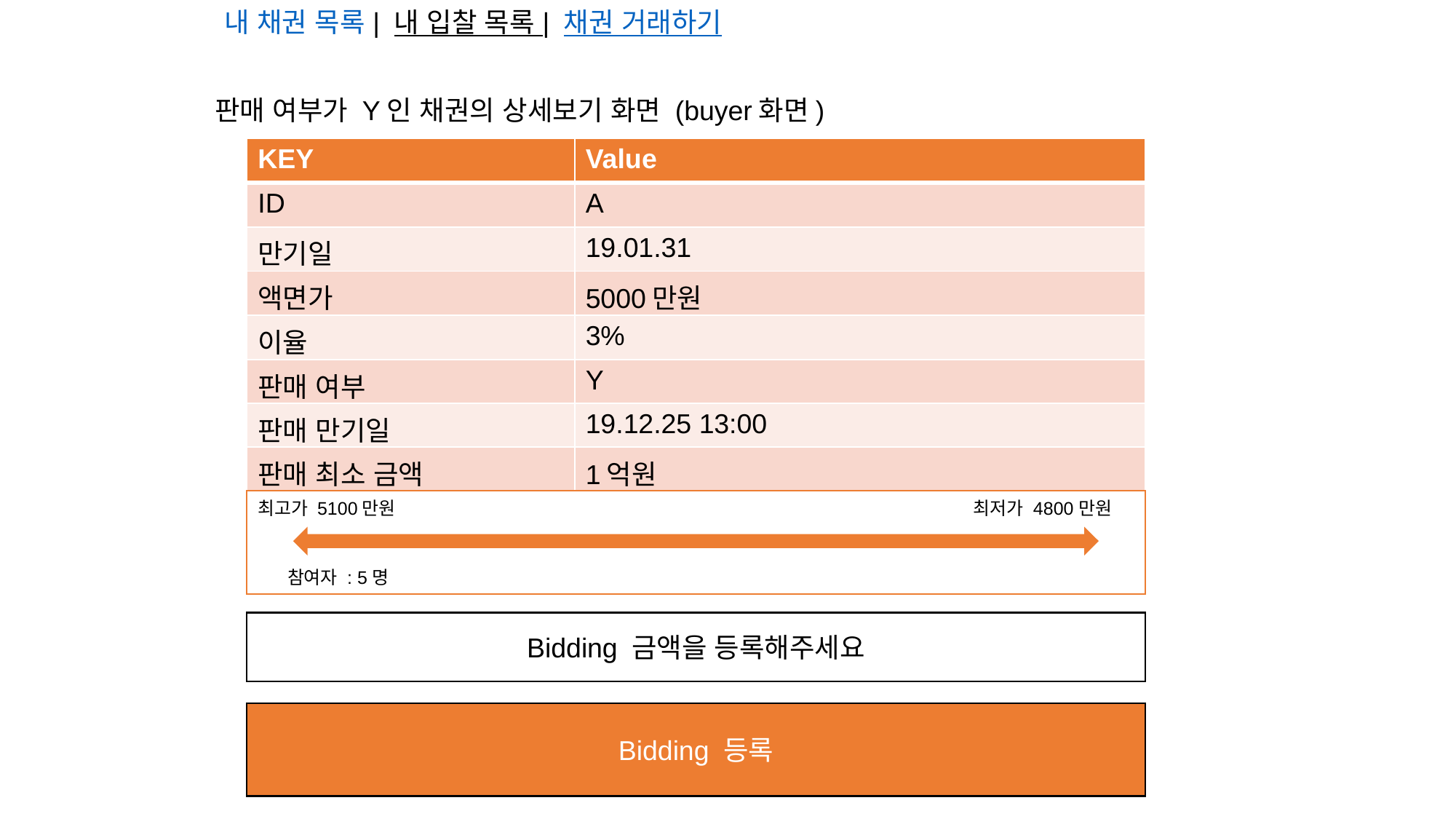

내 채권 목록 | 내 입찰 목록 | 채권 거래하기
판매 여부가 Y인 채권의 상세보기 화면 (buyer화면)
| KEY | Value |
| --- | --- |
| ID | A |
| 만기일 | 19.01.31 |
| 액면가 | 5000만원 |
| 이율 | 3% |
| 판매 여부 | Y |
| 판매 만기일 | 19.12.25 13:00 |
| 판매 최소 금액 | 1억원 |
최고가 5100만원 					            최저가 4800만원

     참여자 : 5명

Bidding 금액을 등록해주세요
Bidding 등록